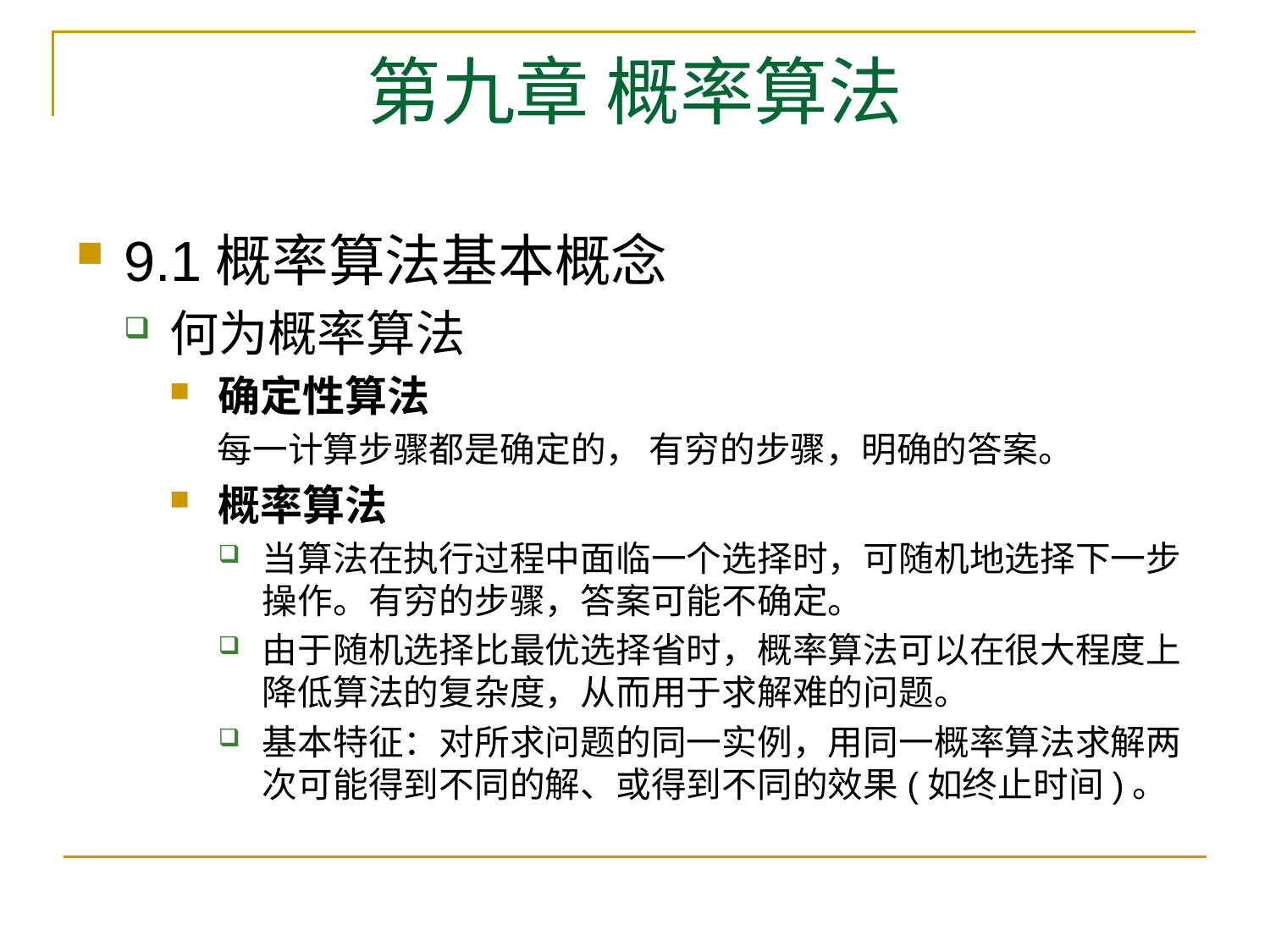

# 第九章 概率算法
9.1概率算法基本概念
何为概率算法
确定性算法
     每一计算步骤都是确定的， 有穷的步骤，明确的答案。
概率算法
当算法在执行过程中面临一个选择时，可随机地选择下一步操作。有穷的步骤，答案可能不确定。
由于随机选择比最优选择省时，概率算法可以在很大程度上降低算法的复杂度，从而用于求解难的问题。
基本特征：对所求问题的同一实例，用同一概率算法求解两次可能得到不同的解、或得到不同的效果(如终止时间)。